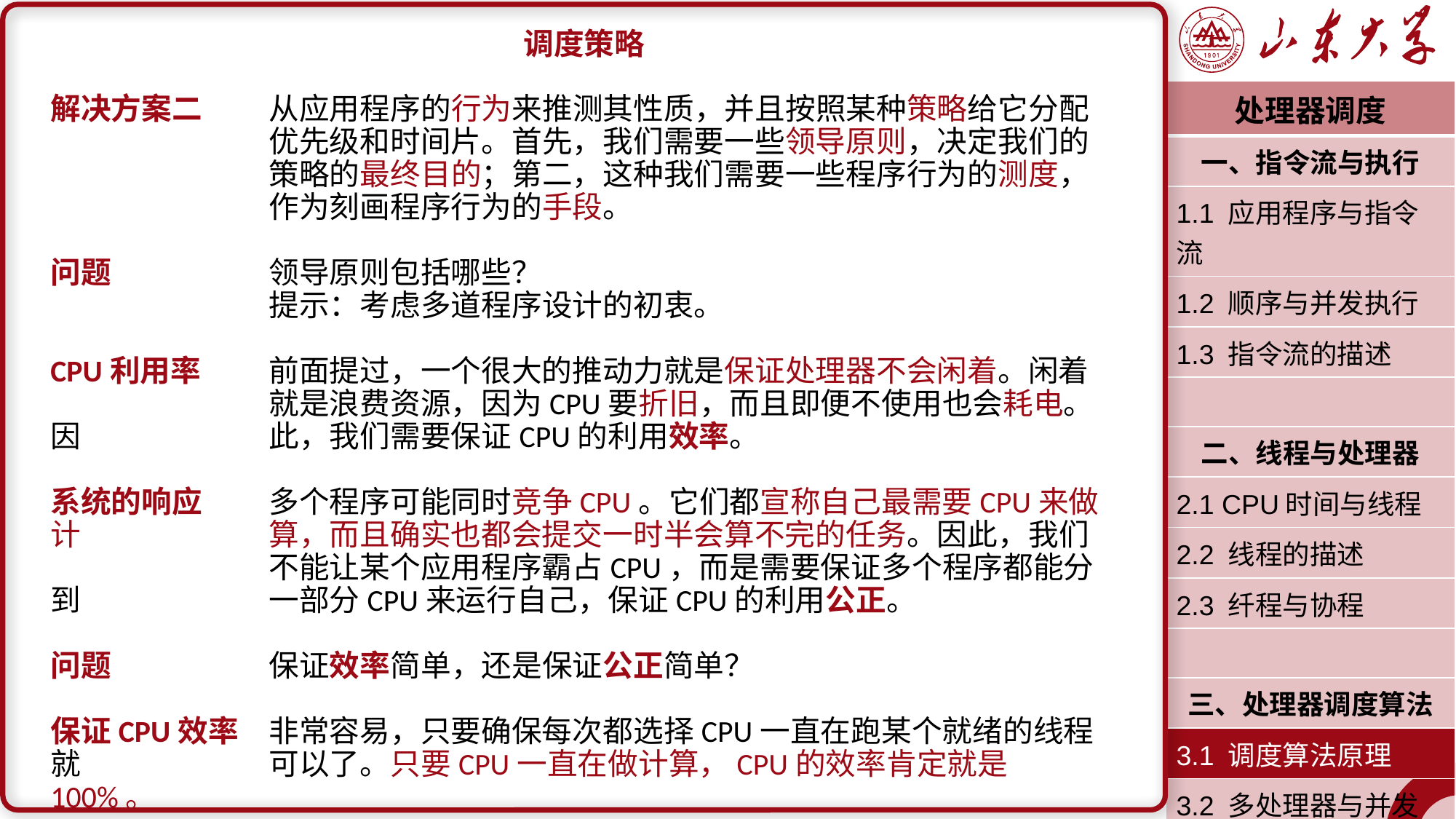

调度策略

解决方案二	从应用程序的行为来推测其性质，并且按照某种策略给它分配		优先级和时间片。首先，我们需要一些领导原则，决定我们的		策略的最终目的；第二，这种我们需要一些程序行为的测度，		作为刻画程序行为的手段。

问题		领导原则包括哪些？
		提示：考虑多道程序设计的初衷。

CPU利用率	前面提过，一个很大的推动力就是保证处理器不会闲着。闲着		就是浪费资源，因为CPU要折旧，而且即便不使用也会耗电。因		此，我们需要保证CPU的利用效率。

系统的响应	多个程序可能同时竞争CPU。它们都宣称自己最需要CPU来做计		算，而且确实也都会提交一时半会算不完的任务。因此，我们		不能让某个应用程序霸占CPU，而是需要保证多个程序都能分到		一部分CPU来运行自己，保证CPU的利用公正。

问题		保证效率简单，还是保证公正简单？

保证CPU效率	非常容易，只要确保每次都选择CPU一直在跑某个就绪的线程就		可以了。只要CPU一直在做计算，CPU的效率肯定就是100%。
| 处理器调度 |
| --- |
| 一、指令流与执行 |
| 1.1 应用程序与指令流 |
| 1.2 顺序与并发执行 |
| 1.3 指令流的描述 |
|  |
| 二、线程与处理器 |
| 2.1 CPU时间与线程 |
| 2.2 线程的描述 |
| 2.3 纤程与协程 |
|  |
| 三、处理器调度算法 |
| 3.1 调度算法原理 |
| 3.2 多处理器与并发 |
| 潘润宇 2023.03 |